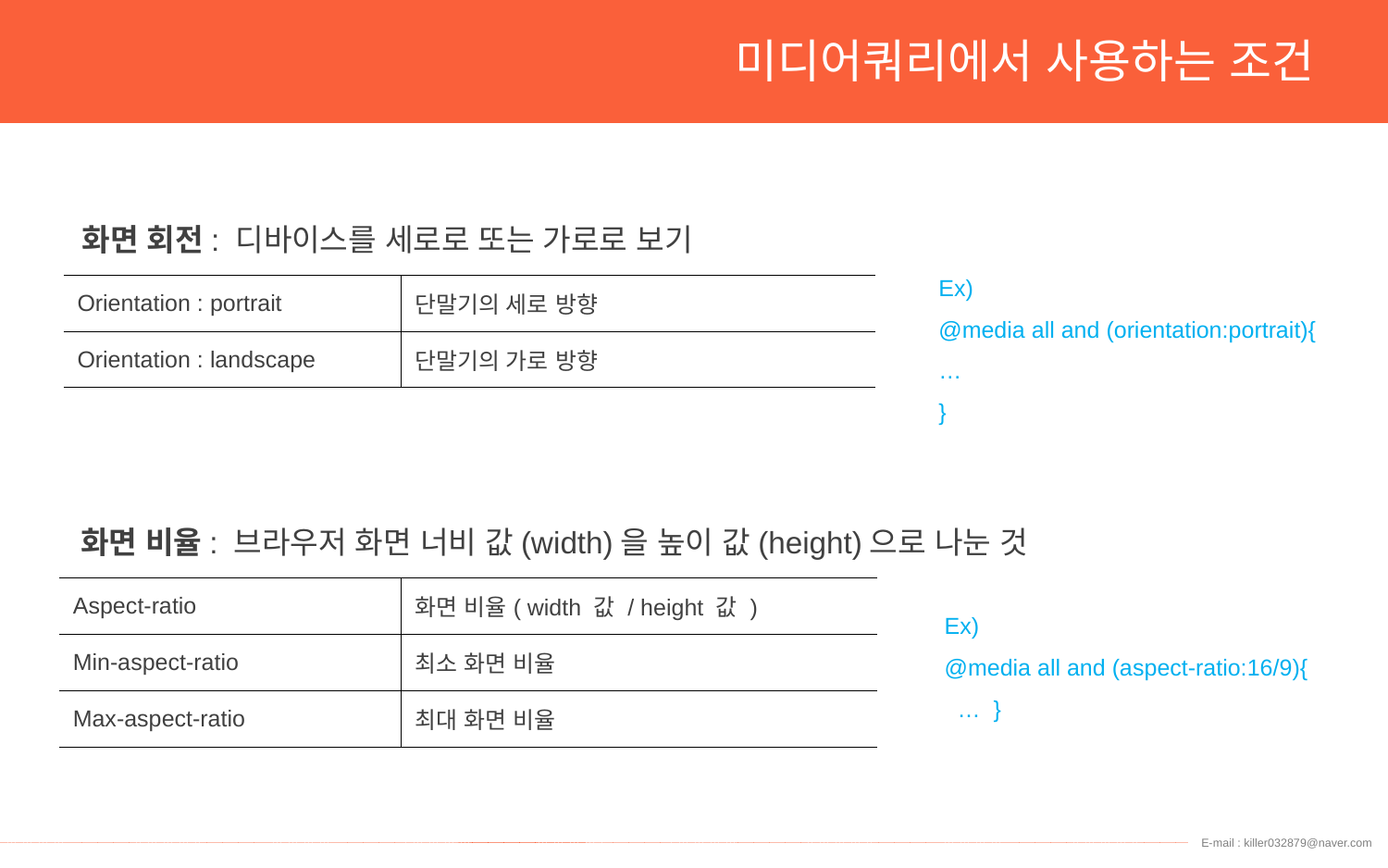

미디어쿼리에서 사용하는 조건
화면 회전: 디바이스를 세로로 또는 가로로 보기
Ex)
@media all and (orientation:portrait){
…
}
| Orientation : portrait | 단말기의 세로 방향 |
| --- | --- |
| Orientation : landscape | 단말기의 가로 방향 |
화면 비율: 브라우저 화면 너비 값(width)을 높이 값(height)으로 나눈 것
| Aspect-ratio | 화면 비율( width 값 / height 값 ) |
| --- | --- |
| Min-aspect-ratio | 최소 화면 비율 |
| Max-aspect-ratio | 최대 화면 비율 |
Ex)
@media all and (aspect-ratio:16/9){
  …  }